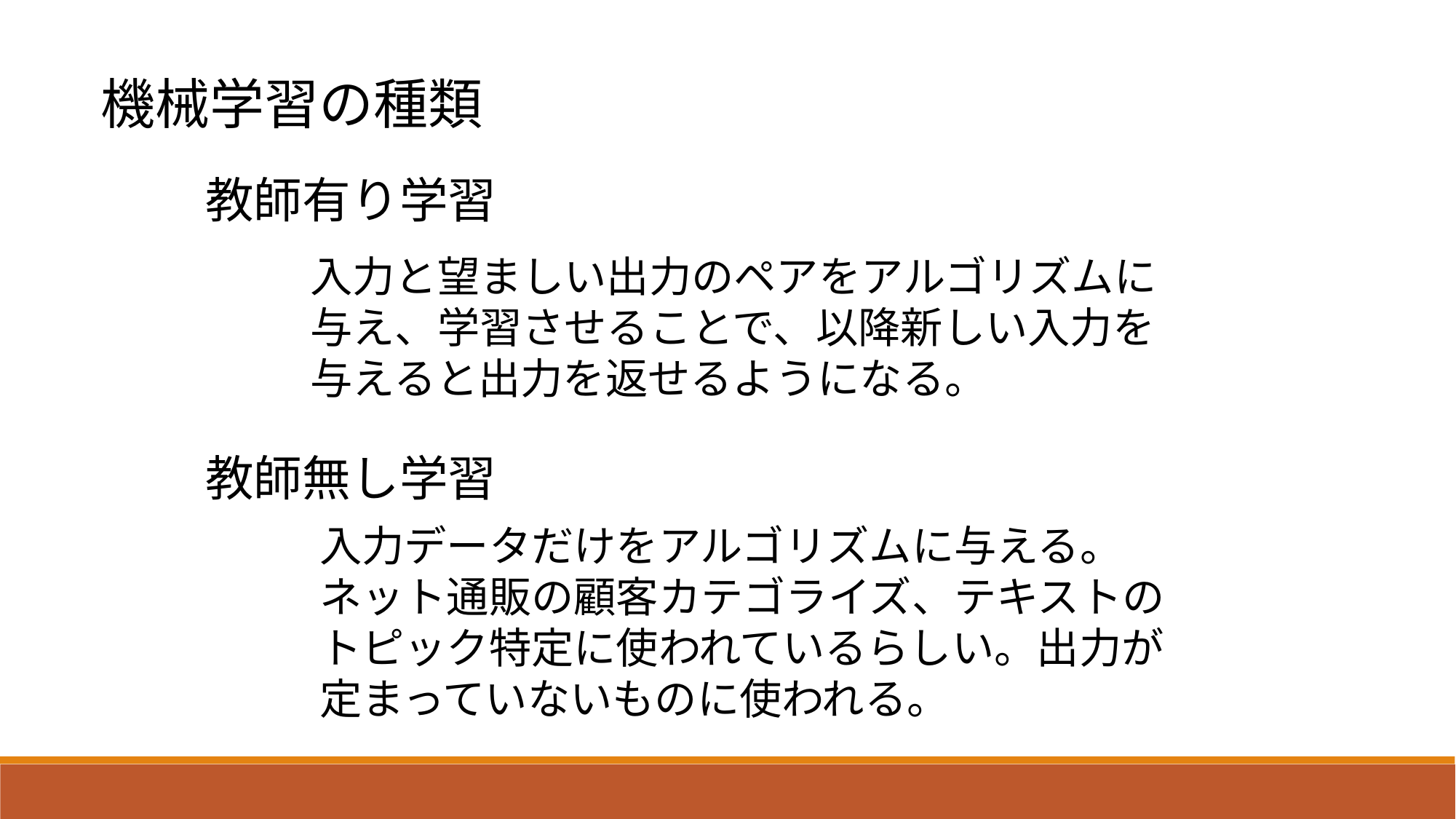

機械学習の種類
教師有り学習
入力と望ましい出力のペアをアルゴリズムに与え、学習させることで、以降新しい入力を与えると出力を返せるようになる。
教師無し学習
入力データだけをアルゴリズムに与える。
ネット通販の顧客カテゴライズ、テキストのトピック特定に使われているらしい。出力が定まっていないものに使われる。